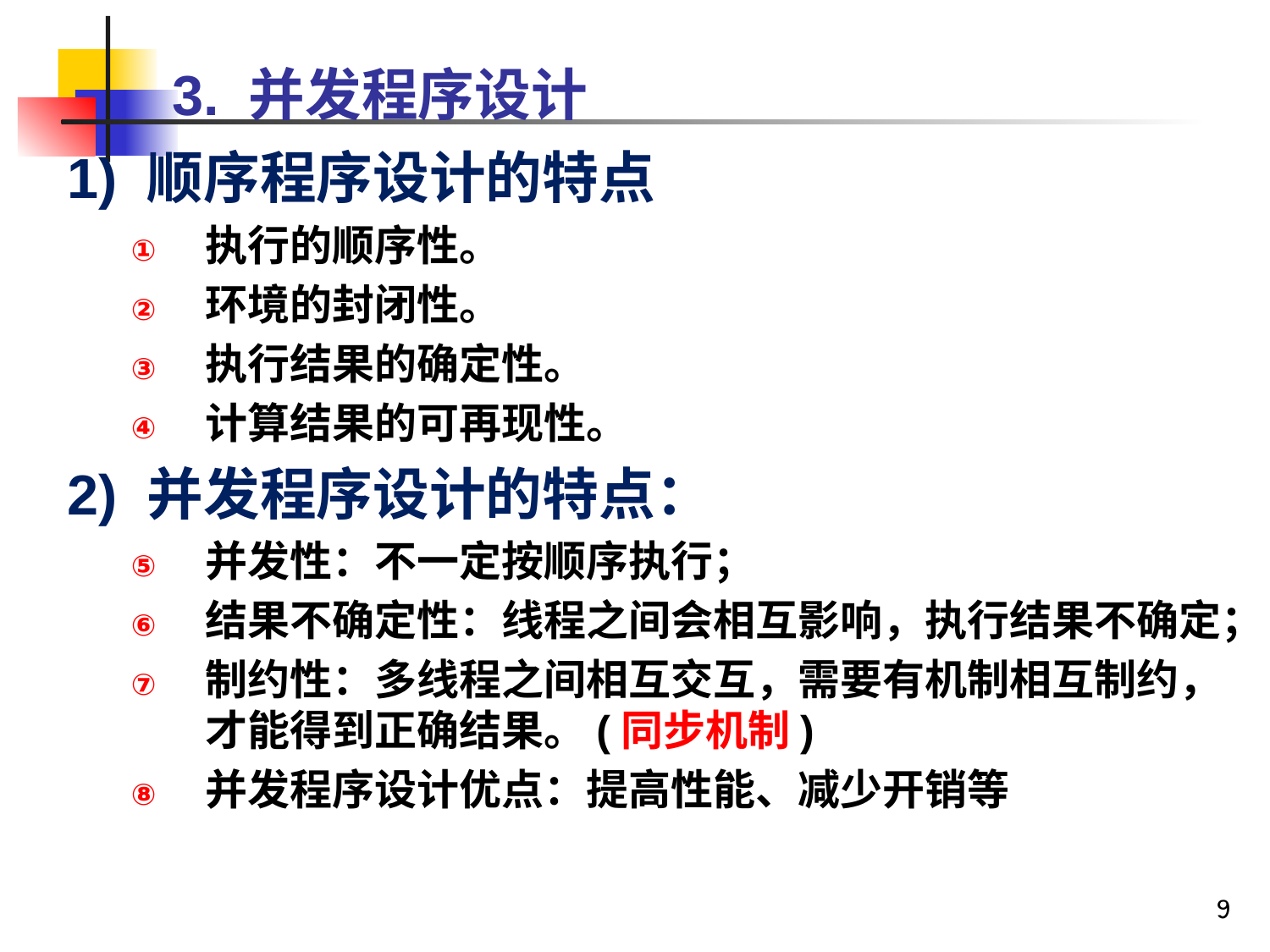

# 3. 并发程序设计
1) 顺序程序设计的特点
执行的顺序性。
环境的封闭性。
执行结果的确定性。
计算结果的可再现性。
2) 并发程序设计的特点：
并发性：不一定按顺序执行；
结果不确定性：线程之间会相互影响，执行结果不确定；
制约性：多线程之间相互交互，需要有机制相互制约，才能得到正确结果。(同步机制)
并发程序设计优点：提高性能、减少开销等
9